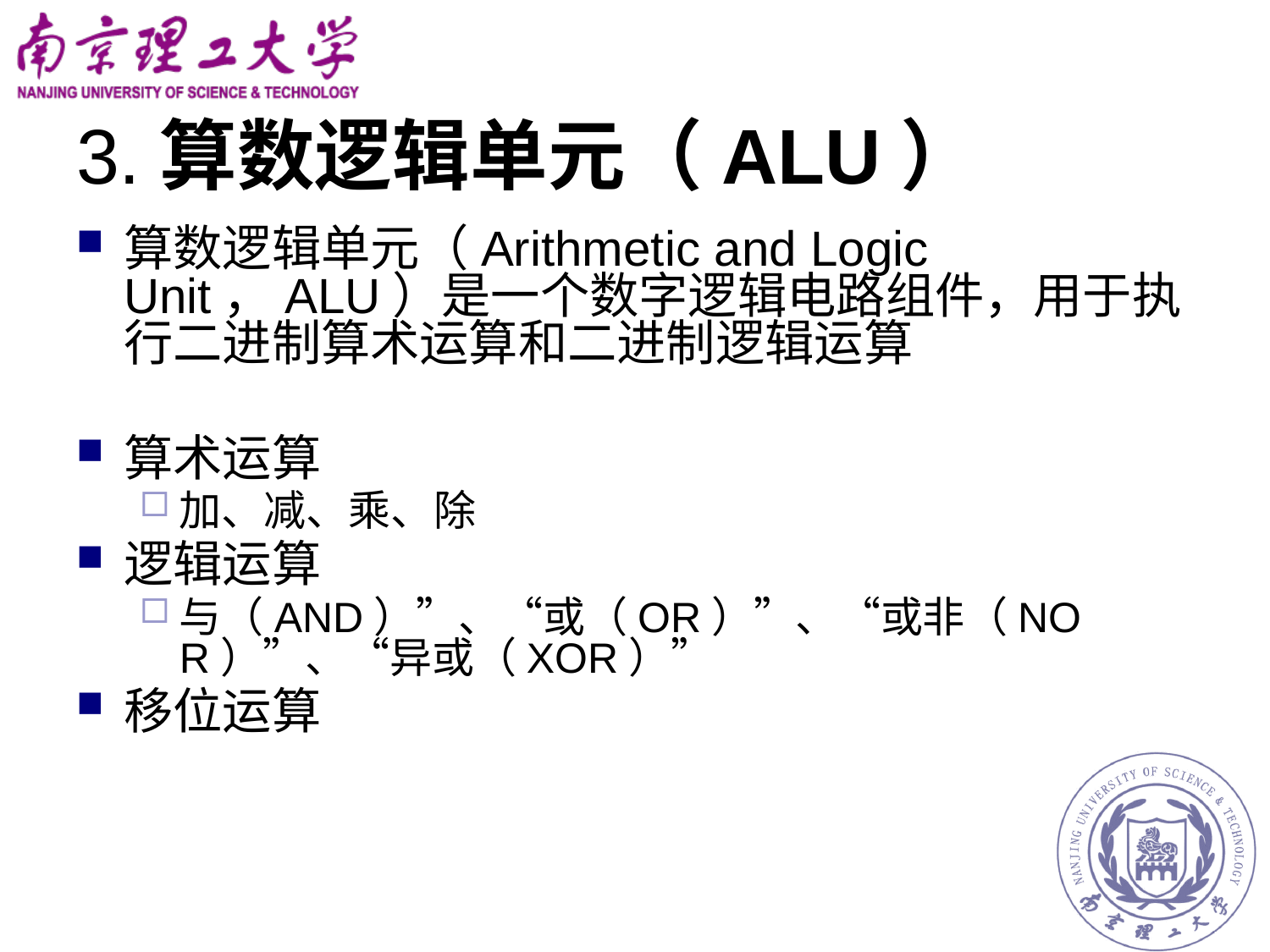

# 3.算数逻辑单元（ALU）
算数逻辑单元（Arithmetic and Logic Unit，ALU）是一个数字逻辑电路组件，用于执行二进制算术运算和二进制逻辑运算

算术运算
加、减、乘、除
逻辑运算
与（AND）”、“或（OR）”、“或非（NOR）”、“异或（XOR）”
移位运算